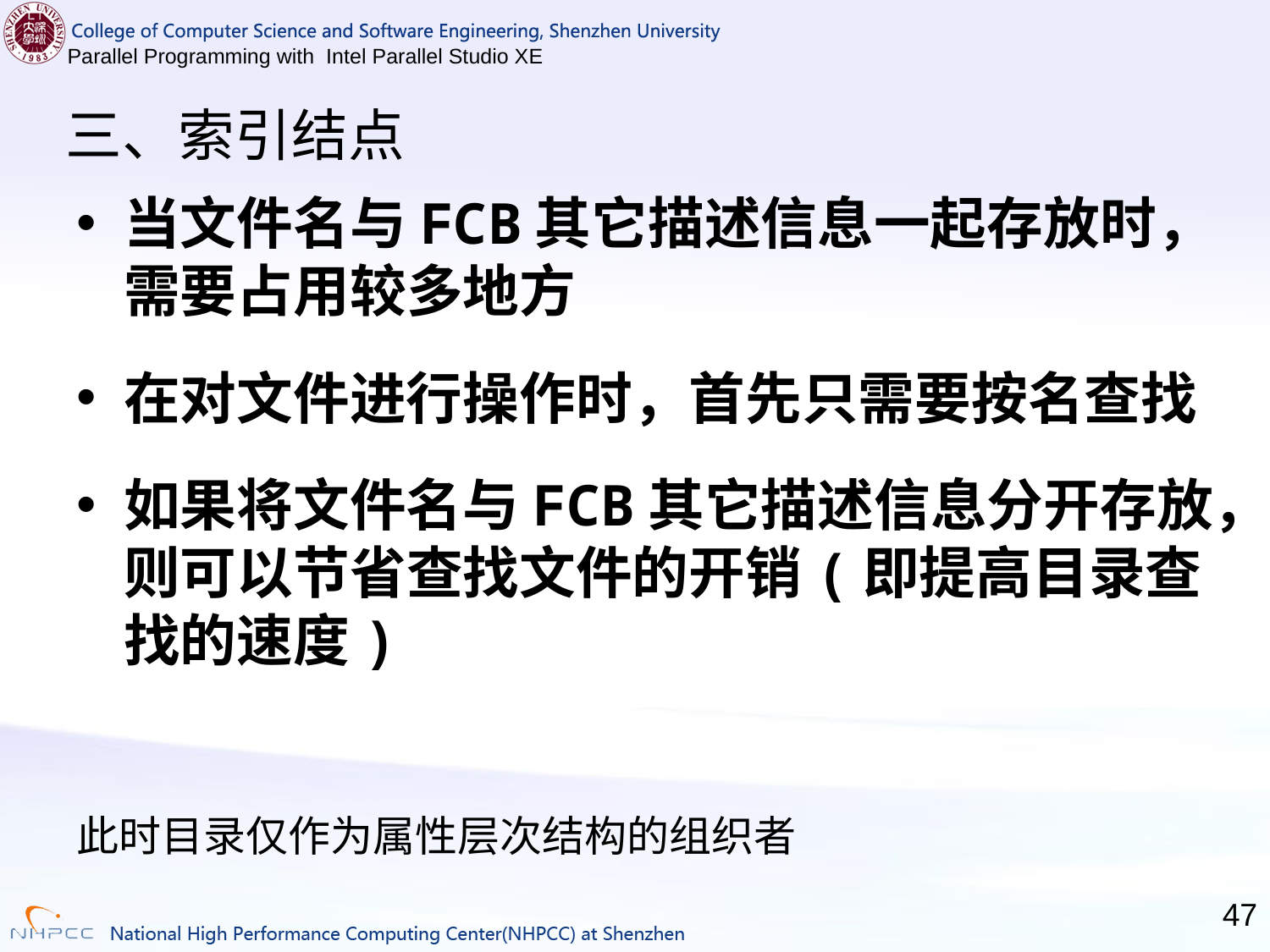

# 三、索引结点
当文件名与FCB其它描述信息一起存放时，需要占用较多地方
在对文件进行操作时，首先只需要按名查找
如果将文件名与FCB其它描述信息分开存放，则可以节省查找文件的开销(即提高目录查找的速度)

此时目录仅作为属性层次结构的组织者
47